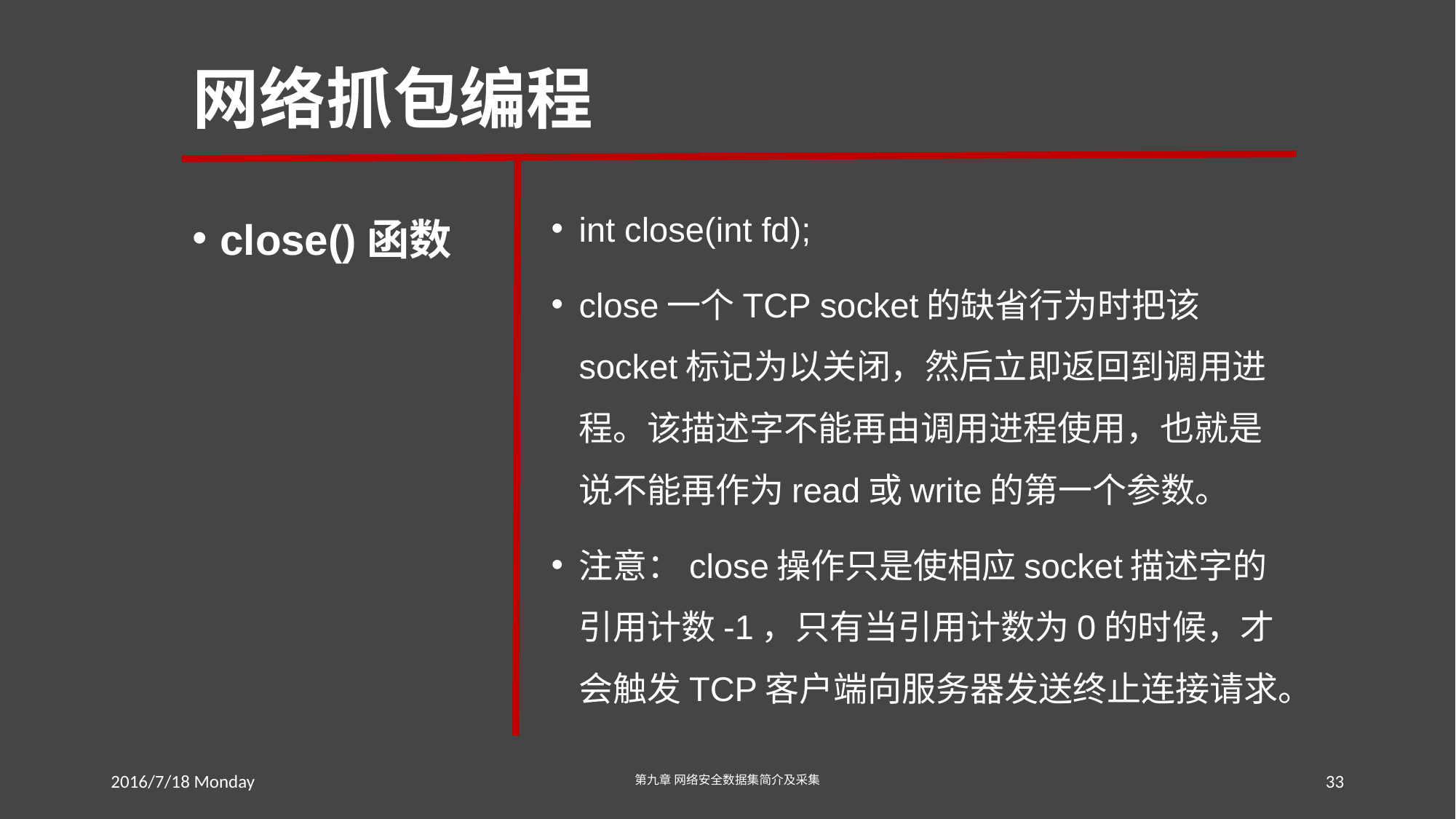

# 网络抓包编程
close()函数
int close(int fd);
close一个TCP socket的缺省行为时把该socket标记为以关闭，然后立即返回到调用进程。该描述字不能再由调用进程使用，也就是说不能再作为read或write的第一个参数。
注意：close操作只是使相应socket描述字的引用计数-1，只有当引用计数为0的时候，才会触发TCP客户端向服务器发送终止连接请求。

2016/7/18 Monday
第九章 网络安全数据集简介及采集
33